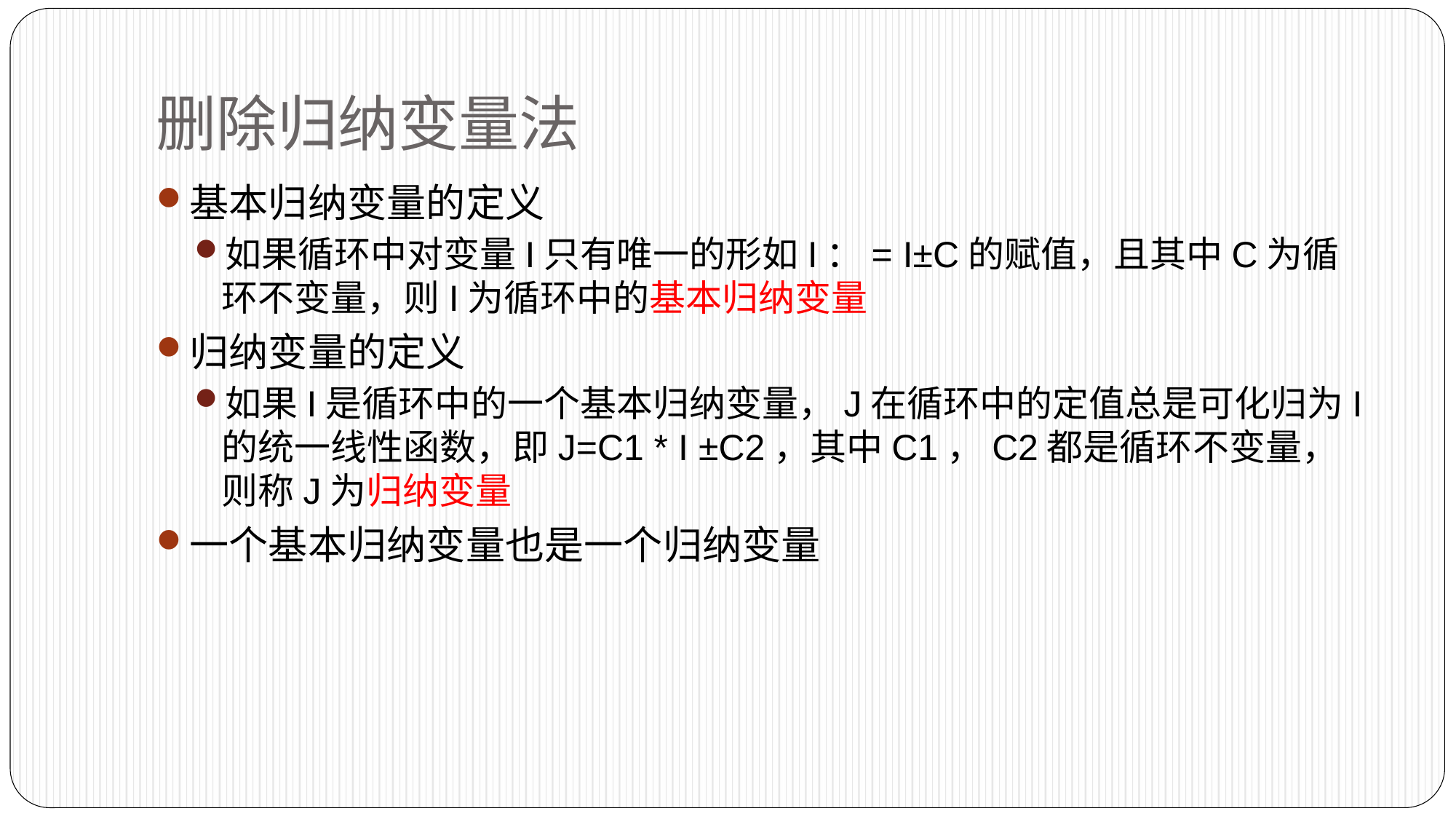

# 删除归纳变量法
基本归纳变量的定义
如果循环中对变量I只有唯一的形如I：= I±C的赋值，且其中C为循环不变量，则I为循环中的基本归纳变量
归纳变量的定义
如果I是循环中的一个基本归纳变量，J在循环中的定值总是可化归为I的统一线性函数，即J=C1 * I ±C2，其中C1，C2都是循环不变量，则称J为归纳变量
一个基本归纳变量也是一个归纳变量